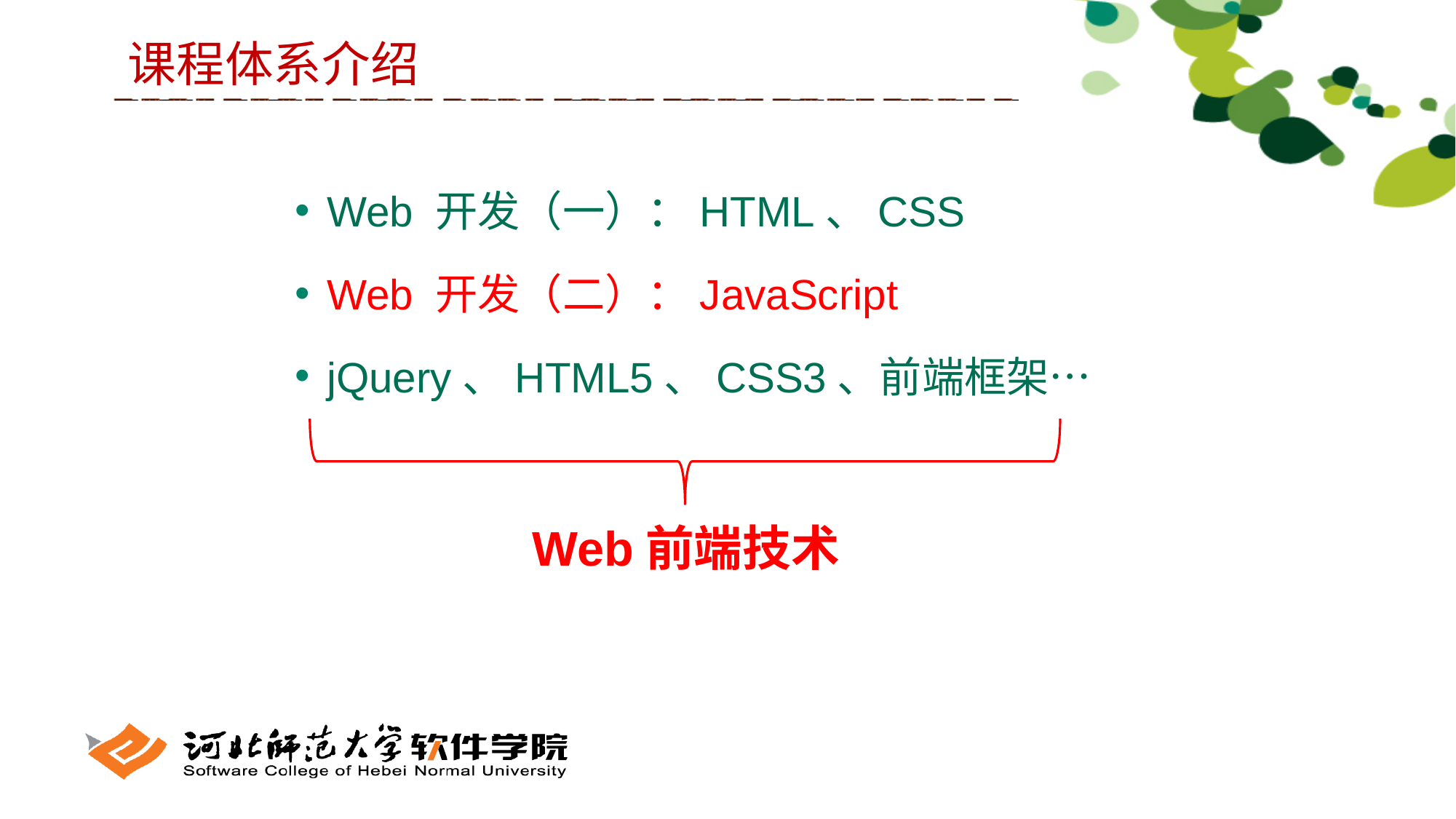

课程体系介绍

 Web 开发（一）：HTML、CSS
 Web 开发（二）：JavaScript
 jQuery、HTML5、CSS3、前端框架…
Web前端技术